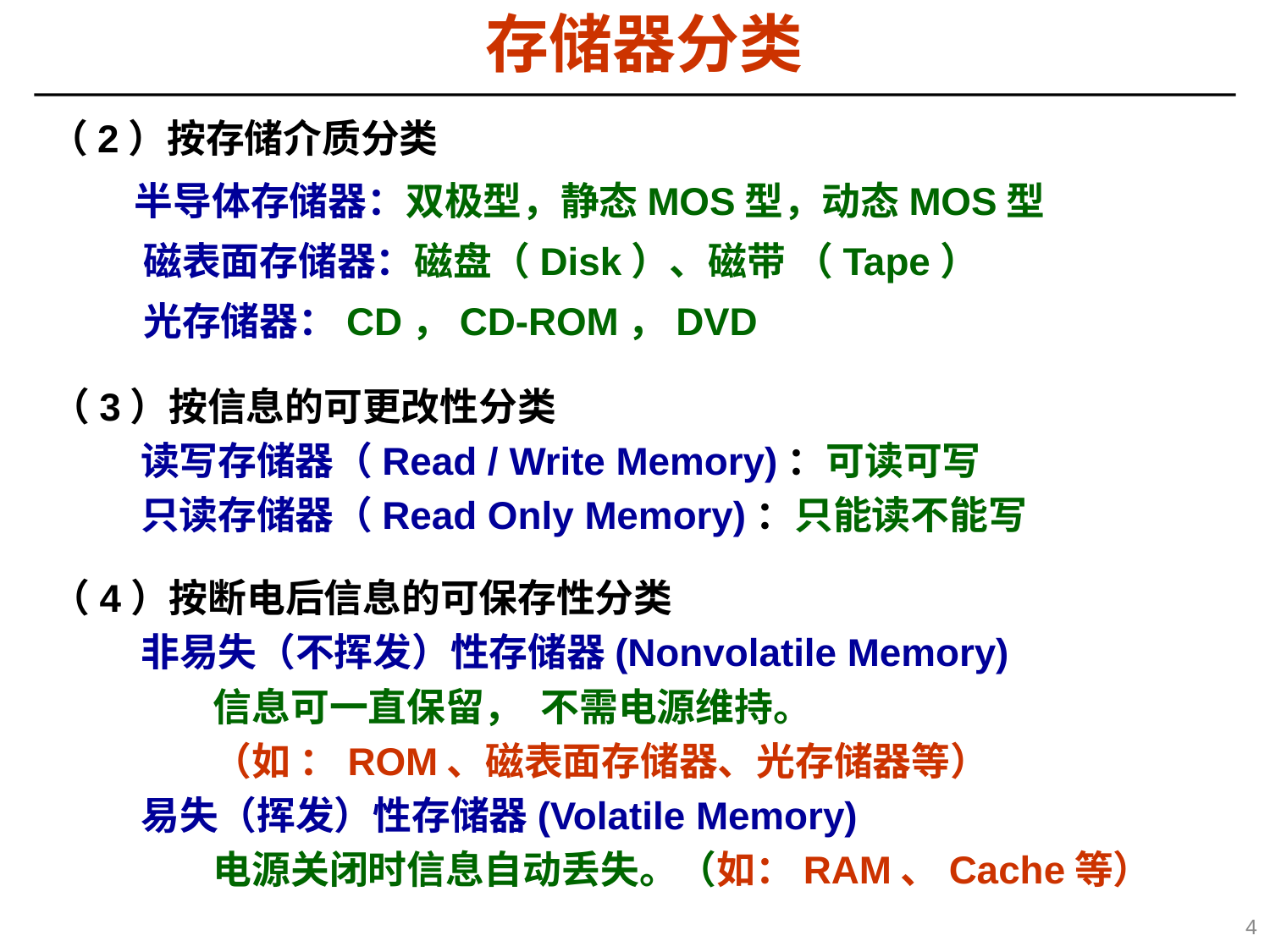

存储器分类
（2）按存储介质分类
       半导体存储器：双极型，静态MOS型，动态MOS型
        磁表面存储器：磁盘（Disk）、磁带 （Tape）
        光存储器：CD，CD-ROM，DVD
（3）按信息的可更改性分类
         读写存储器（Read / Write Memory)：可读可写
         只读存储器（Read Only Memory)：只能读不能写
（4）按断电后信息的可保存性分类
         非易失（不挥发）性存储器(Nonvolatile Memory)
          信息可一直保留，  不需电源维持。
          （如 ：ROM、磁表面存储器、光存储器等）
         易失（挥发）性存储器(Volatile Memory)
          电源关闭时信息自动丢失。（如：RAM、Cache等）
4